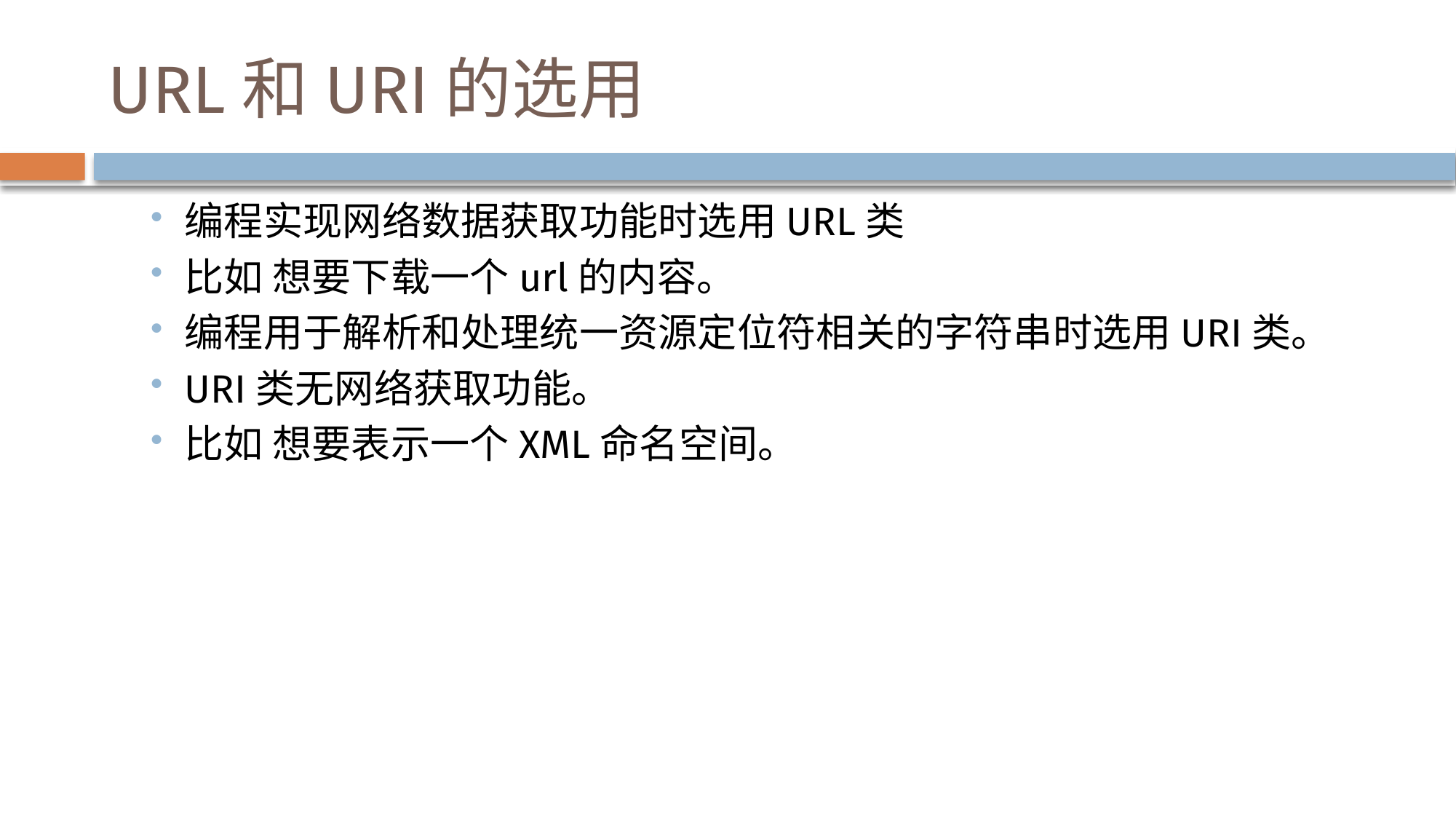

# URL和URI的选用

编程实现网络数据获取功能时选用URL类
比如 想要下载一个url的内容。
编程用于解析和处理统一资源定位符相关的字符串时选用URI类。
URI类无网络获取功能。
比如 想要表示一个XML命名空间。